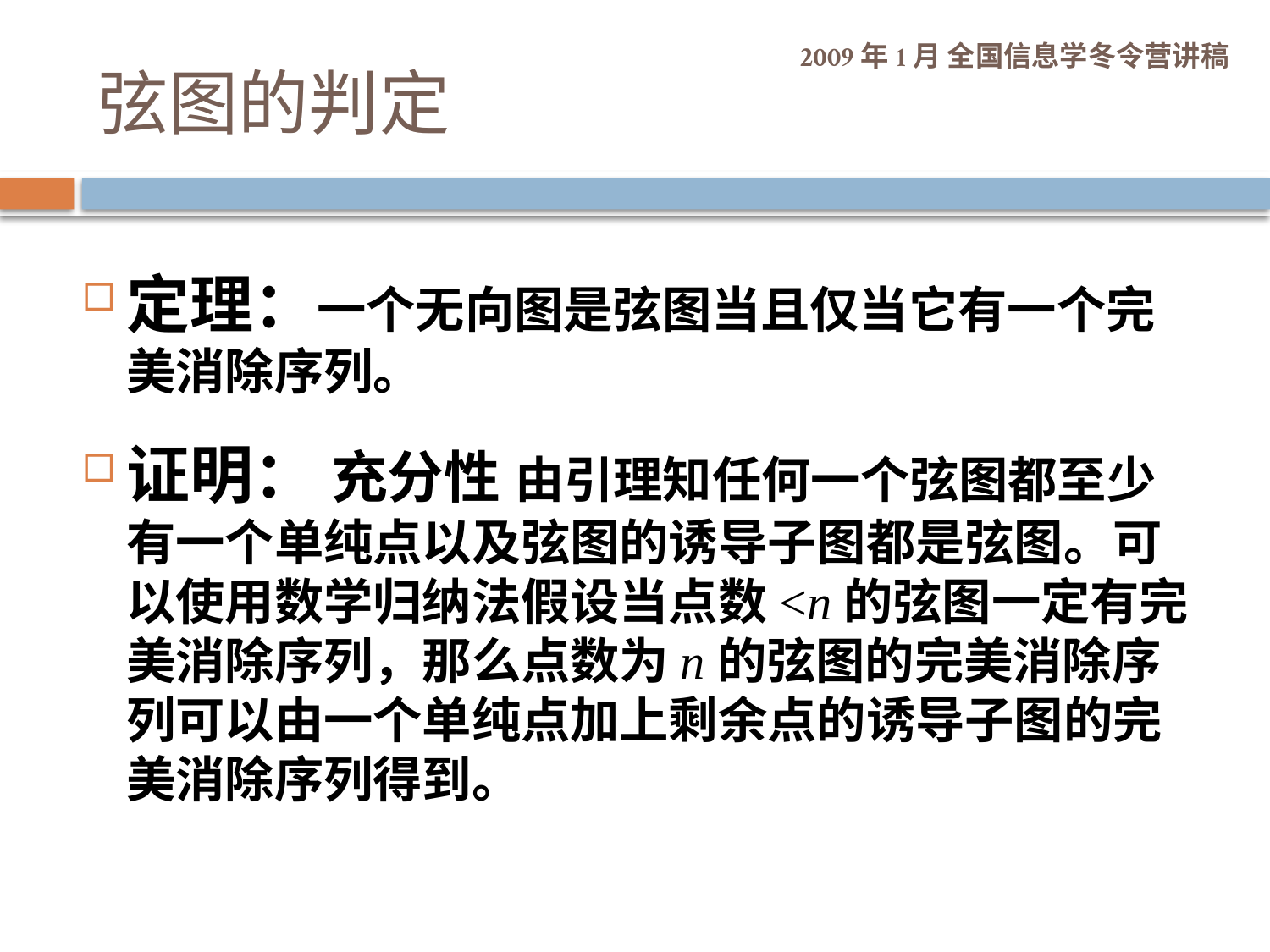

# 弦图的判定
定理：一个无向图是弦图当且仅当它有一个完美消除序列。
证明： 充分性 由引理知任何一个弦图都至少有一个单纯点以及弦图的诱导子图都是弦图。可以使用数学归纳法假设当点数<n的弦图一定有完美消除序列，那么点数为n的弦图的完美消除序列可以由一个单纯点加上剩余点的诱导子图的完美消除序列得到。